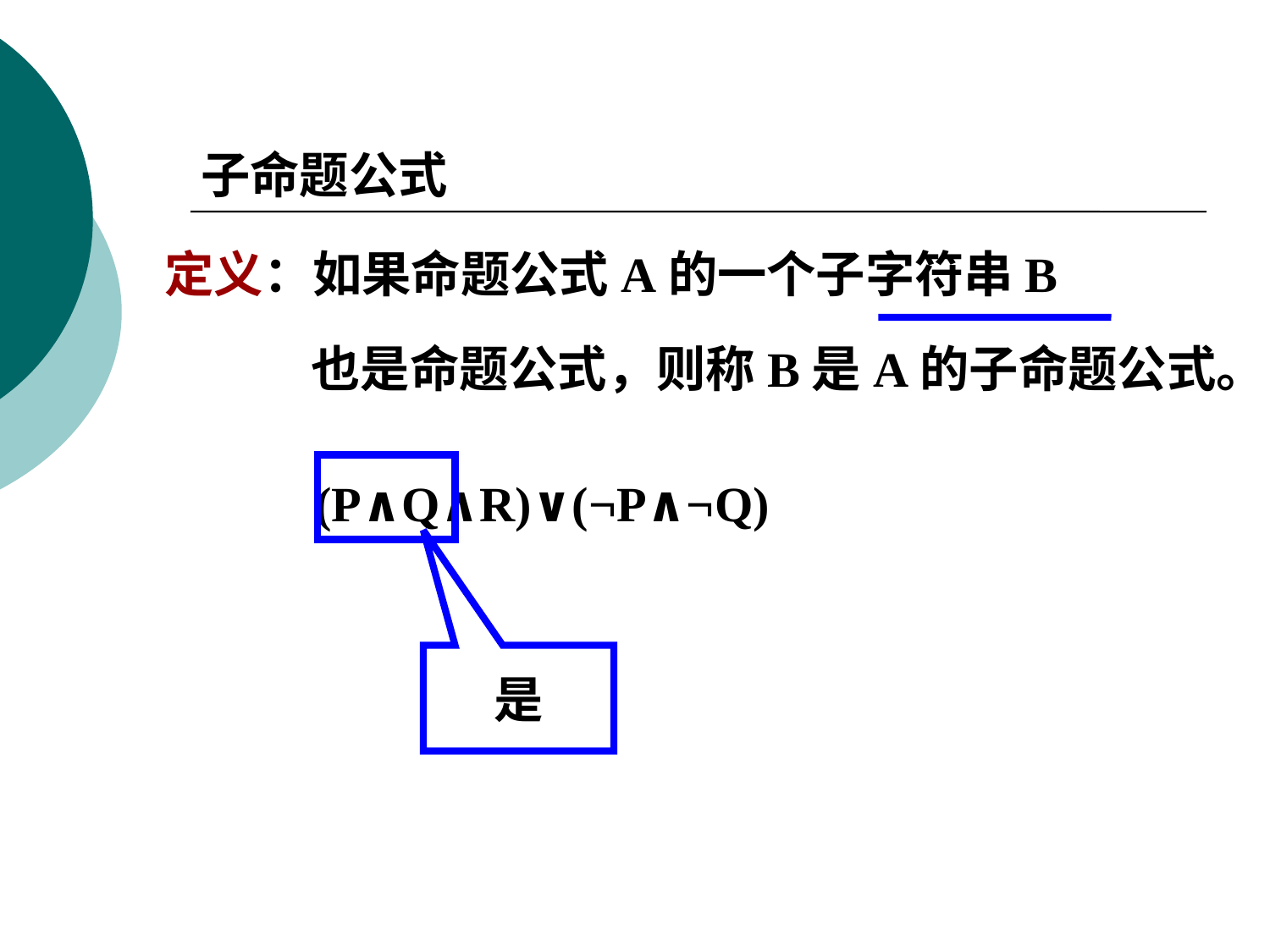

子命题公式
定义：如果命题公式A的一个子字符串B
            也是命题公式，则称B是A的子命题公式。

          (P∧Q∧R)∨(¬P∧¬Q)
是